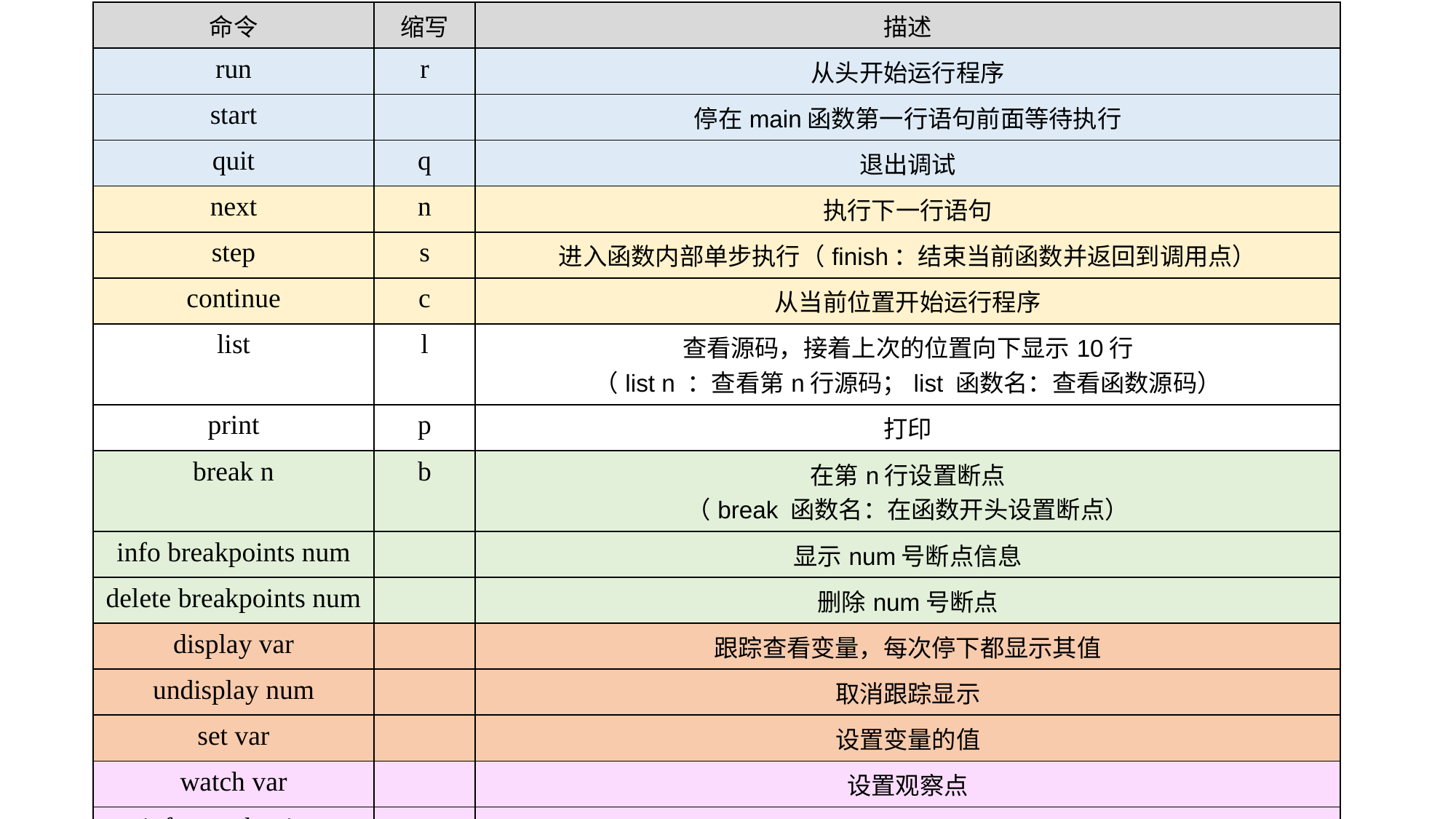

| 命令 | 缩写 | 描述 |
| --- | --- | --- |
| run | r | 从头开始运行程序 |
| start |  | 停在main函数第一行语句前面等待执行 |
| quit | q | 退出调试 |
| next | n | 执行下一行语句 |
| step | s | 进入函数内部单步执行（finish：结束当前函数并返回到调用点） |
| continue | c | 从当前位置开始运行程序 |
| list | l | 查看源码，接着上次的位置向下显示10行 （list n ：查看第n行源码；list 函数名：查看函数源码） |
| print | p | 打印 |
| break n | b | 在第n行设置断点 （break 函数名：在函数开头设置断点） |
| info breakpoints num |  | 显示num号断点信息 |
| delete breakpoints num |  | 删除num号断点 |
| display var |  | 跟踪查看变量，每次停下都显示其值 |
| undisplay num |  | 取消跟踪显示 |
| set var |  | 设置变量的值 |
| watch var |  | 设置观察点 |
| info watchpoints |  | 查看当前设置的观察点信息 |